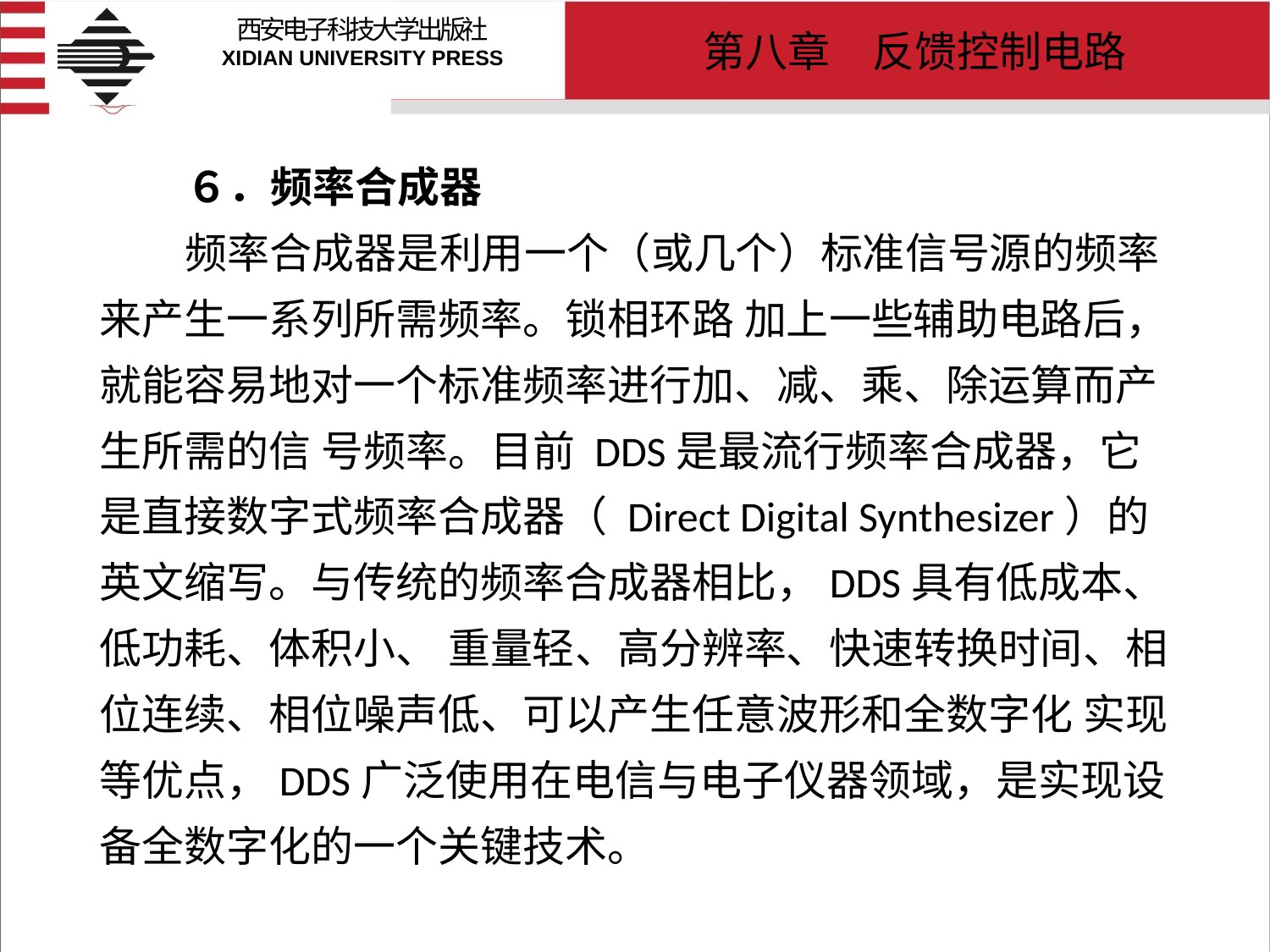

# ６．频率合成器 频率合成器是利用一个（或几个）标准信号源的频率来产生一系列所需频率。锁相环路 加上一些辅助电路后，就能容易地对一个标准频率进行加、减、乘、除运算而产生所需的信 号频率。目前 DDS是最流行频率合成器，它是直接数字式频率合成器（ Direct Digital Synthesizer）的英文缩写。与传统的频率合成器相比，DDS具有低成本、低功耗、体积小、 重量轻、高分辨率、快速转换时间、相位连续、相位噪声低、可以产生任意波形和全数字化 实现等优点，DDS广泛使用在电信与电子仪器领域，是实现设备全数字化的一个关键技术。